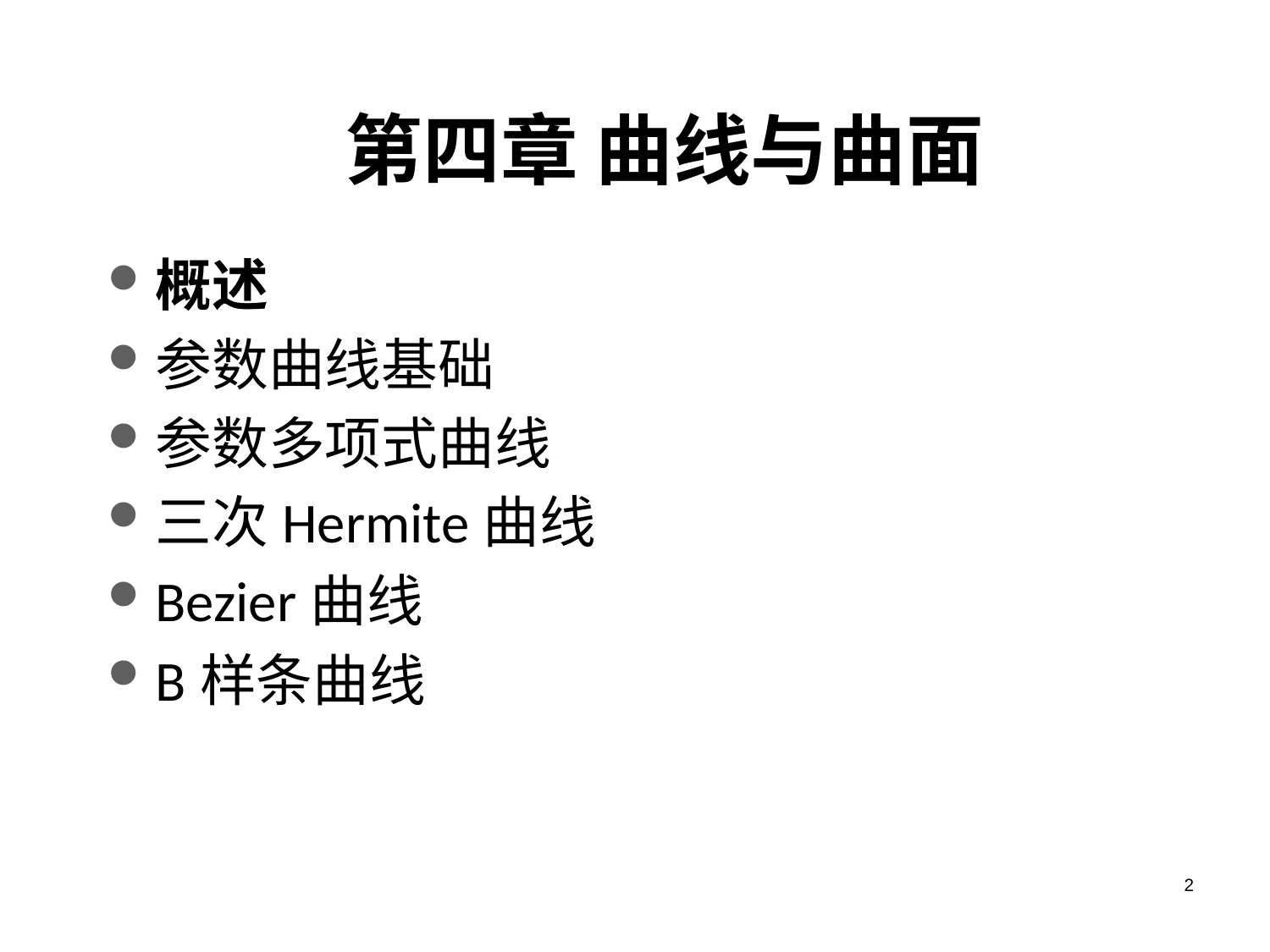

第四章 曲线与曲面
概述
参数曲线基础
参数多项式曲线
三次Hermite曲线
Bezier曲线
B样条曲线
2